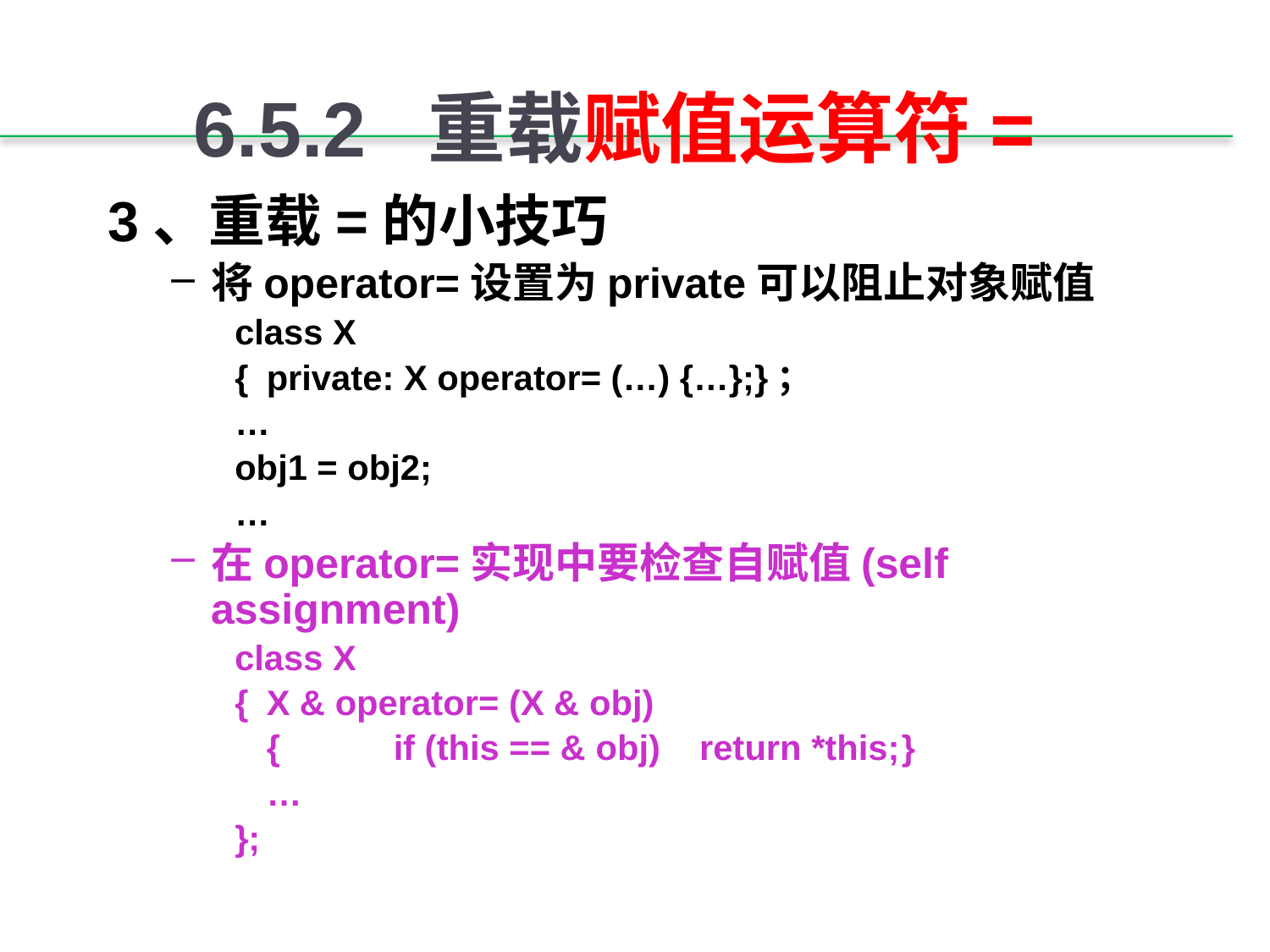

# 6.5.2  重载赋值运算符=
3、重载=的小技巧
将operator=设置为private可以阻止对象赋值
class X
{	private: X operator= (…) {…};}；
…
obj1 = obj2;
…
在operator=实现中要检查自赋值(self assignment)
class X
{	X & operator= (X & obj)
	{	if (this == & obj)    return *this;	}
	…
};